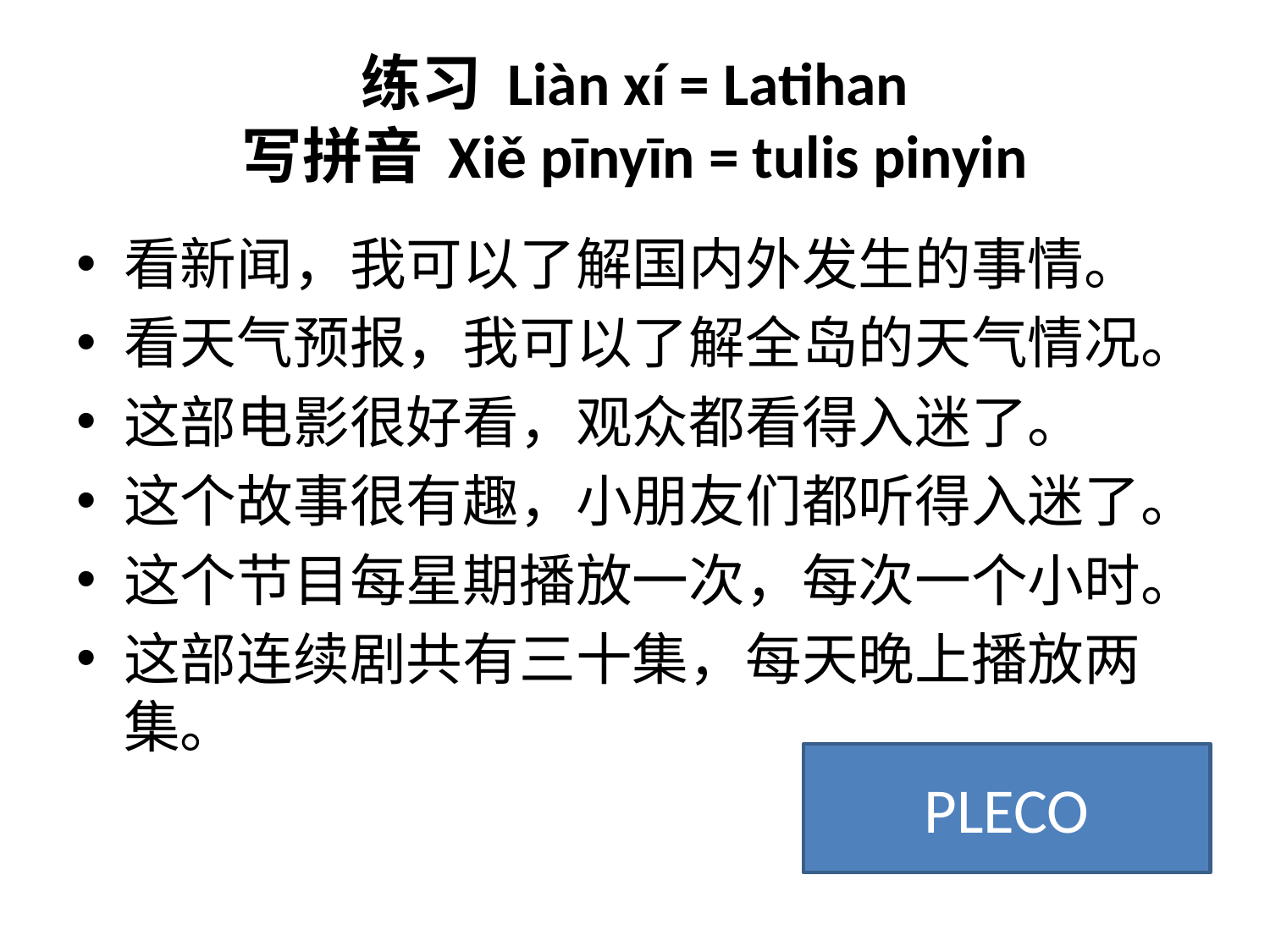

# 练习 Liàn xí = Latihan 写拼音 Xiě pīnyīn = tulis pinyin
看新闻，我可以了解国内外发生的事情。
看天气预报，我可以了解全岛的天气情况。
这部电影很好看，观众都看得入迷了。
这个故事很有趣，小朋友们都听得入迷了。
这个节目每星期播放一次，每次一个小时。
这部连续剧共有三十集，每天晚上播放两集。
PLECO